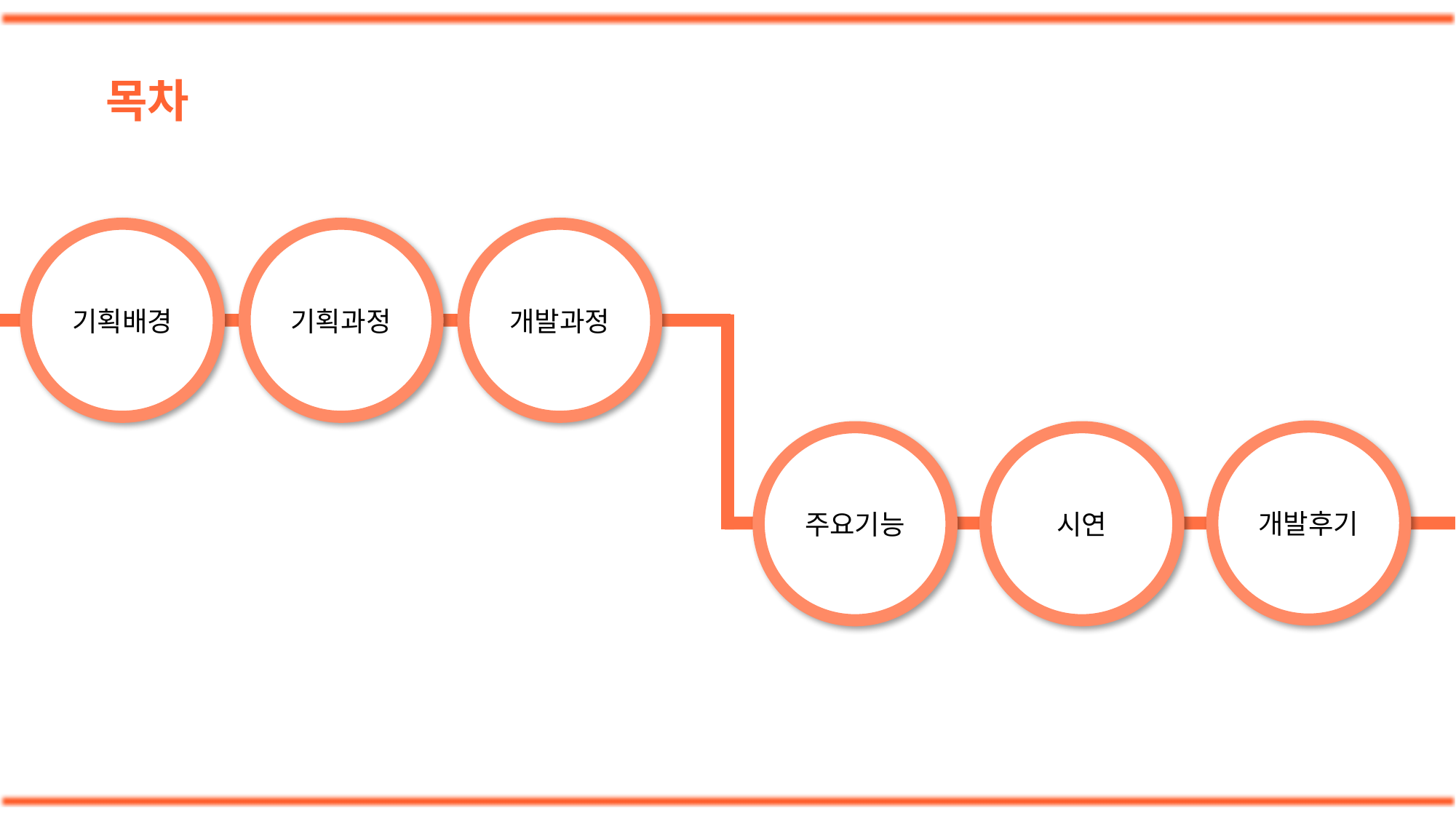

목차
기획배경
기획과정
개발과정

개발후기
주요기능
시연